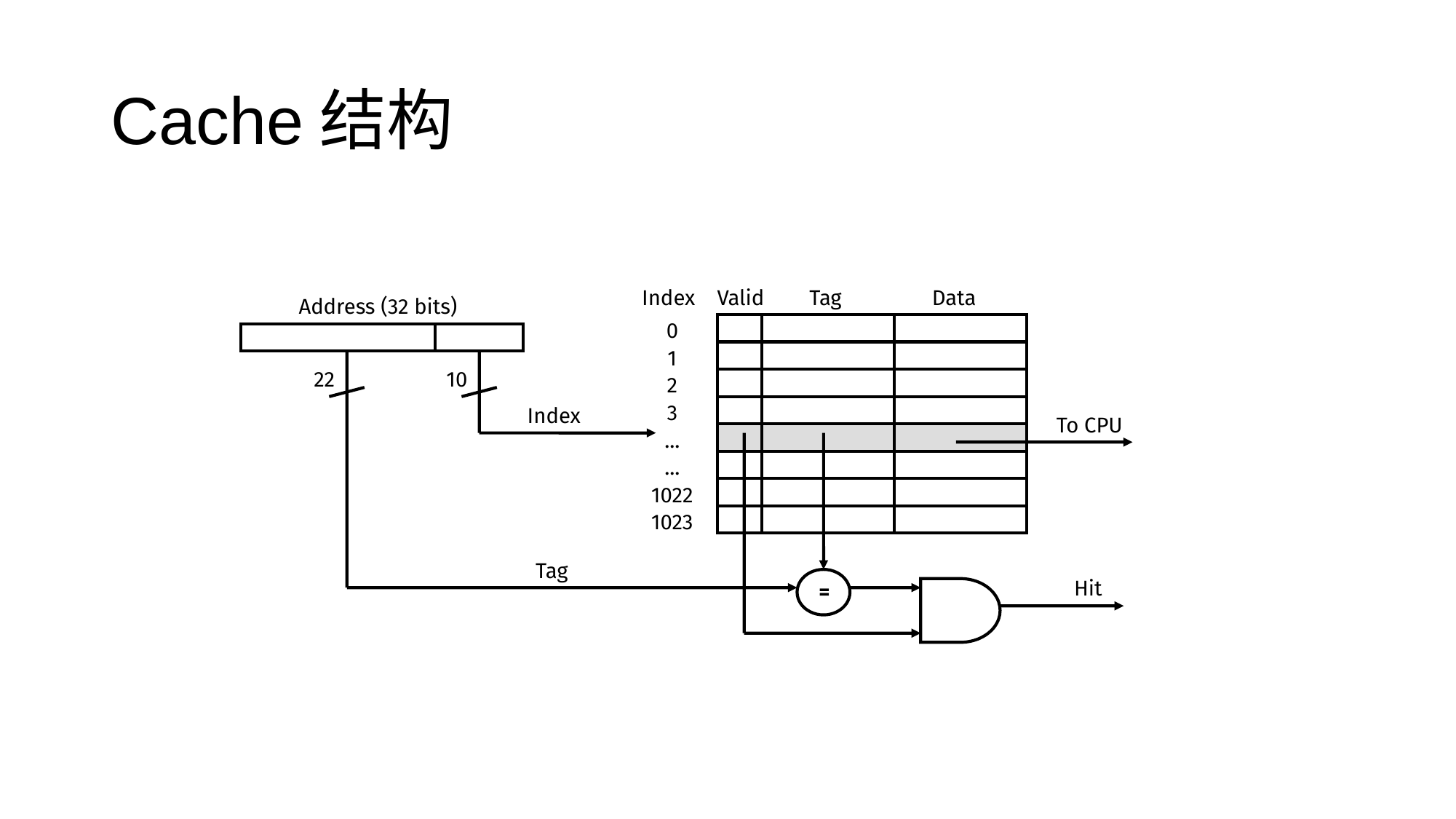

# Cache结构

Index
Valid
Tag
Data
Address (32 bits)
0
1
2
3
...
...
1022
1023

22
10

Index

To CPU

Tag
Hit

=